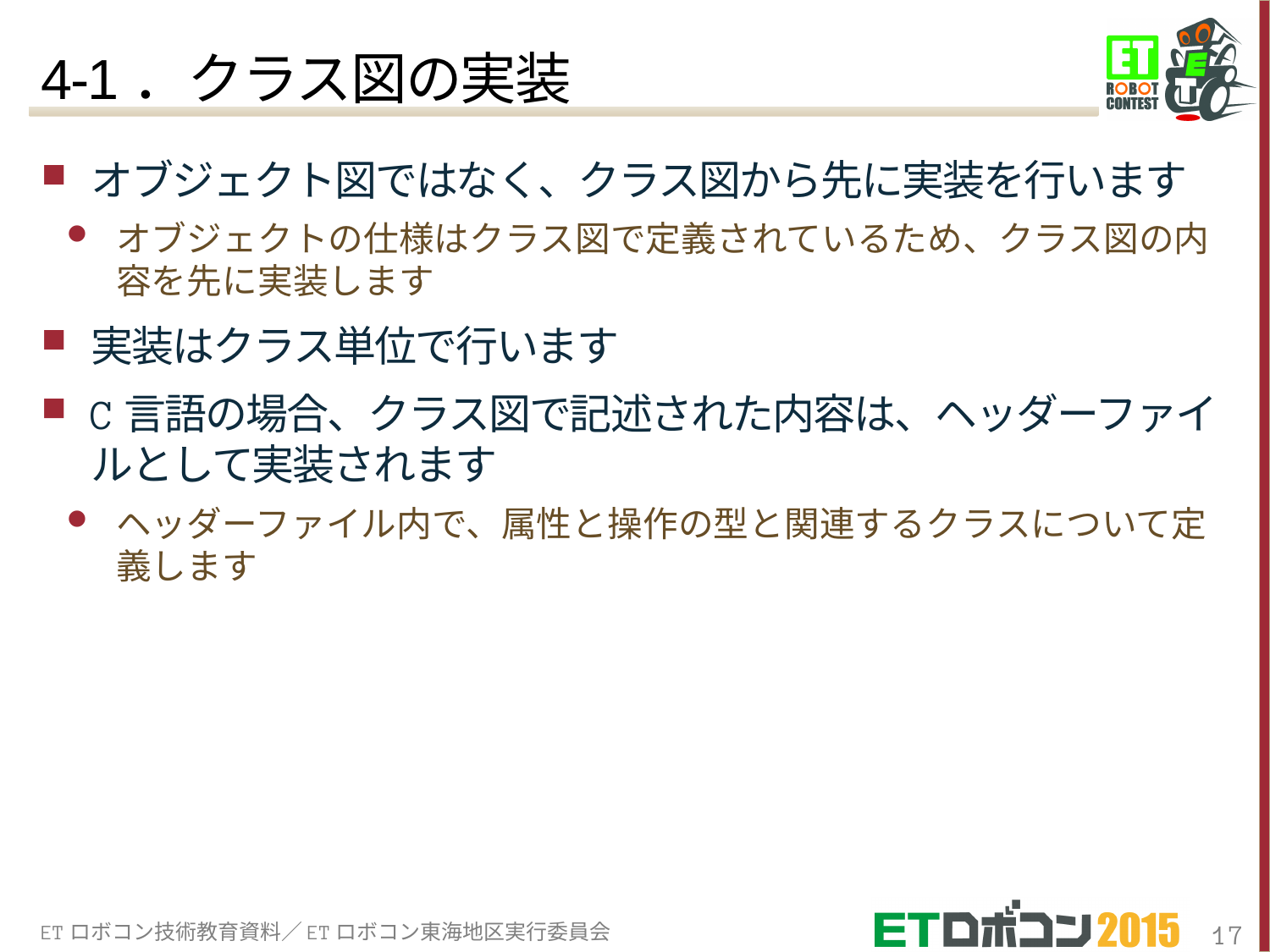

# 4-1．クラス図の実装
オブジェクト図ではなく、クラス図から先に実装を行います
オブジェクトの仕様はクラス図で定義されているため、クラス図の内容を先に実装します
実装はクラス単位で行います
C言語の場合、クラス図で記述された内容は、ヘッダーファイルとして実装されます
ヘッダーファイル内で、属性と操作の型と関連するクラスについて定義します
ETロボコン技術教育資料／ETロボコン東海地区実行委員会
17